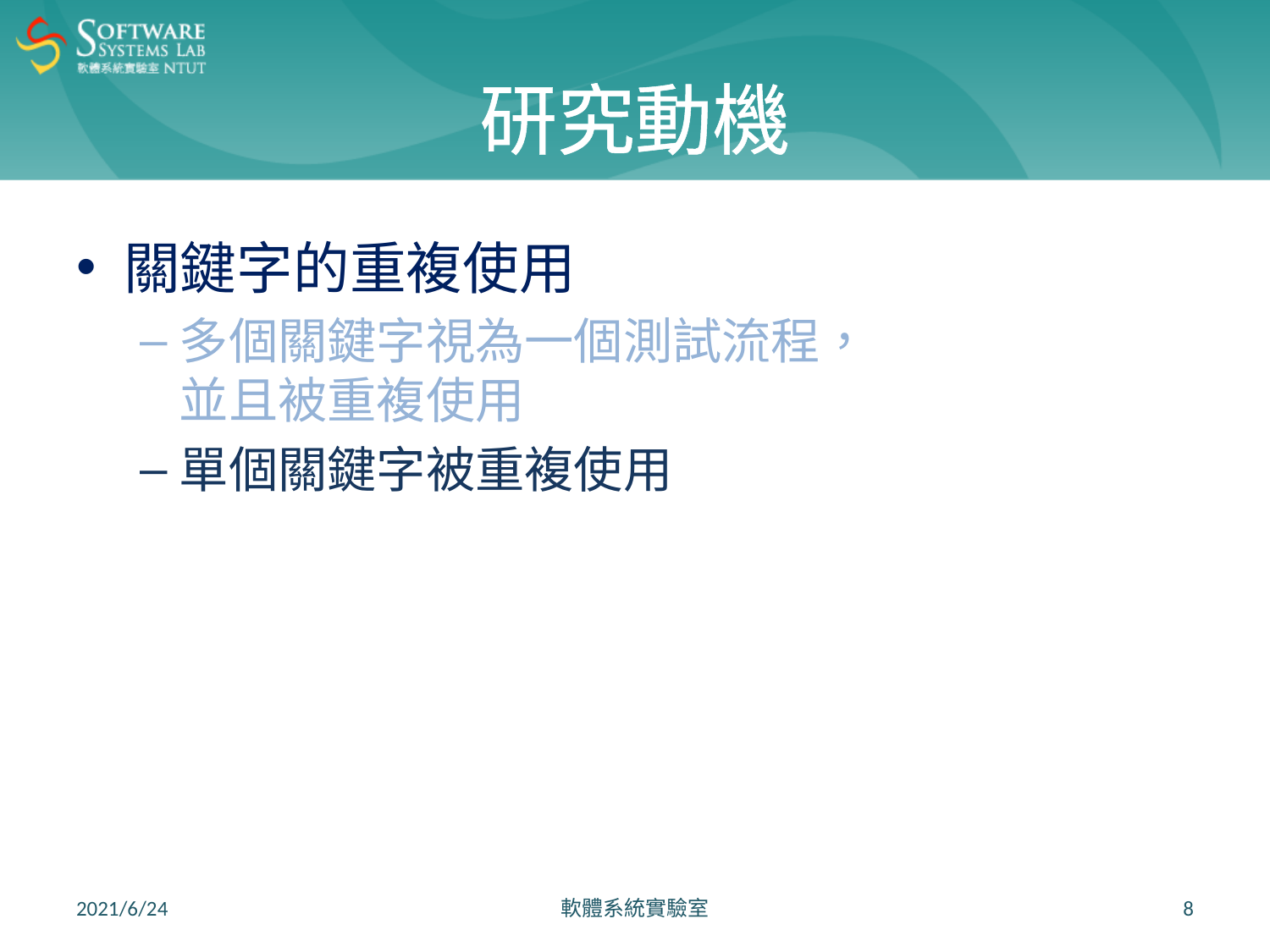

# 研究動機
關鍵字的重複使用
多個關鍵字視為一個測試流程，
並且被重複使用
單個關鍵字被重複使用

2021/6/24
軟體系統實驗室
8